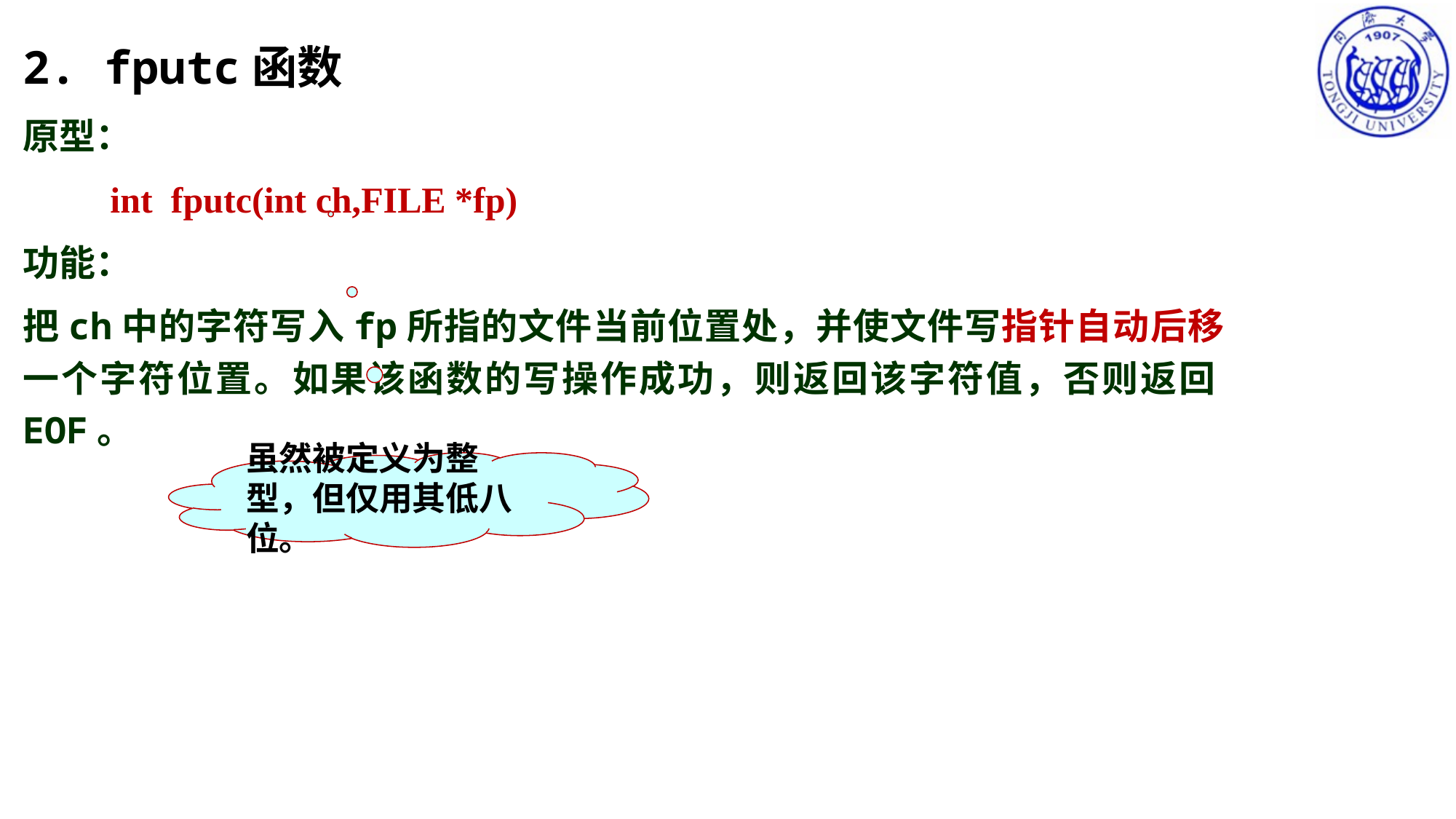

2. fputc函数
原型：
    int  fputc(int ch,FILE *fp)
功能：
把ch中的字符写入fp所指的文件当前位置处，并使文件写指针自动后移一个字符位置。如果该函数的写操作成功，则返回该字符值，否则返回EOF。
虽然被定义为整型，但仅用其低八位。